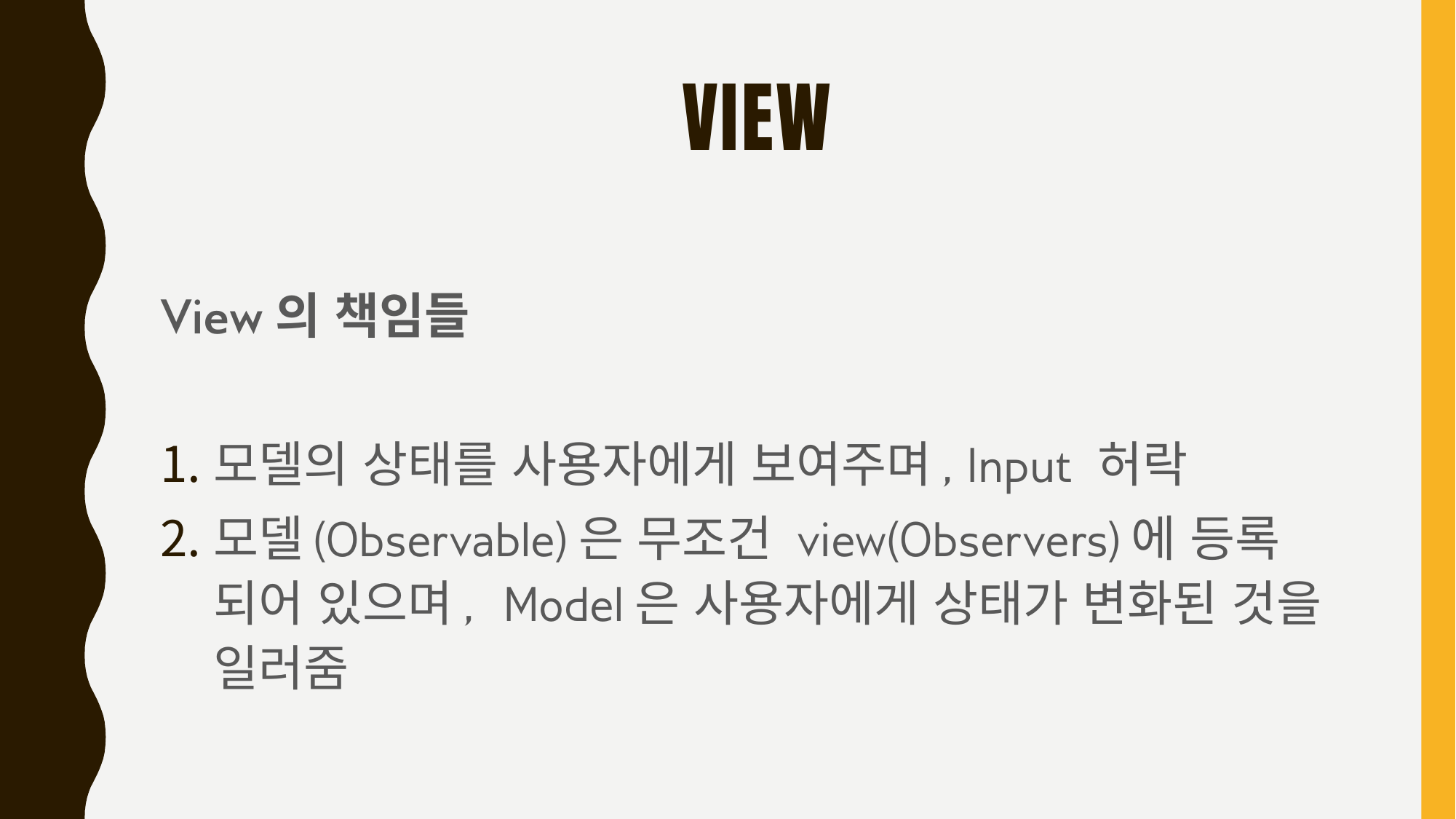

# View
View의 책임들

모델의 상태를 사용자에게 보여주며, Input 허락
모델(Observable)은 무조건 view(Observers)에 등록 되어 있으며,  Model은 사용자에게 상태가 변화된 것을 일러줌